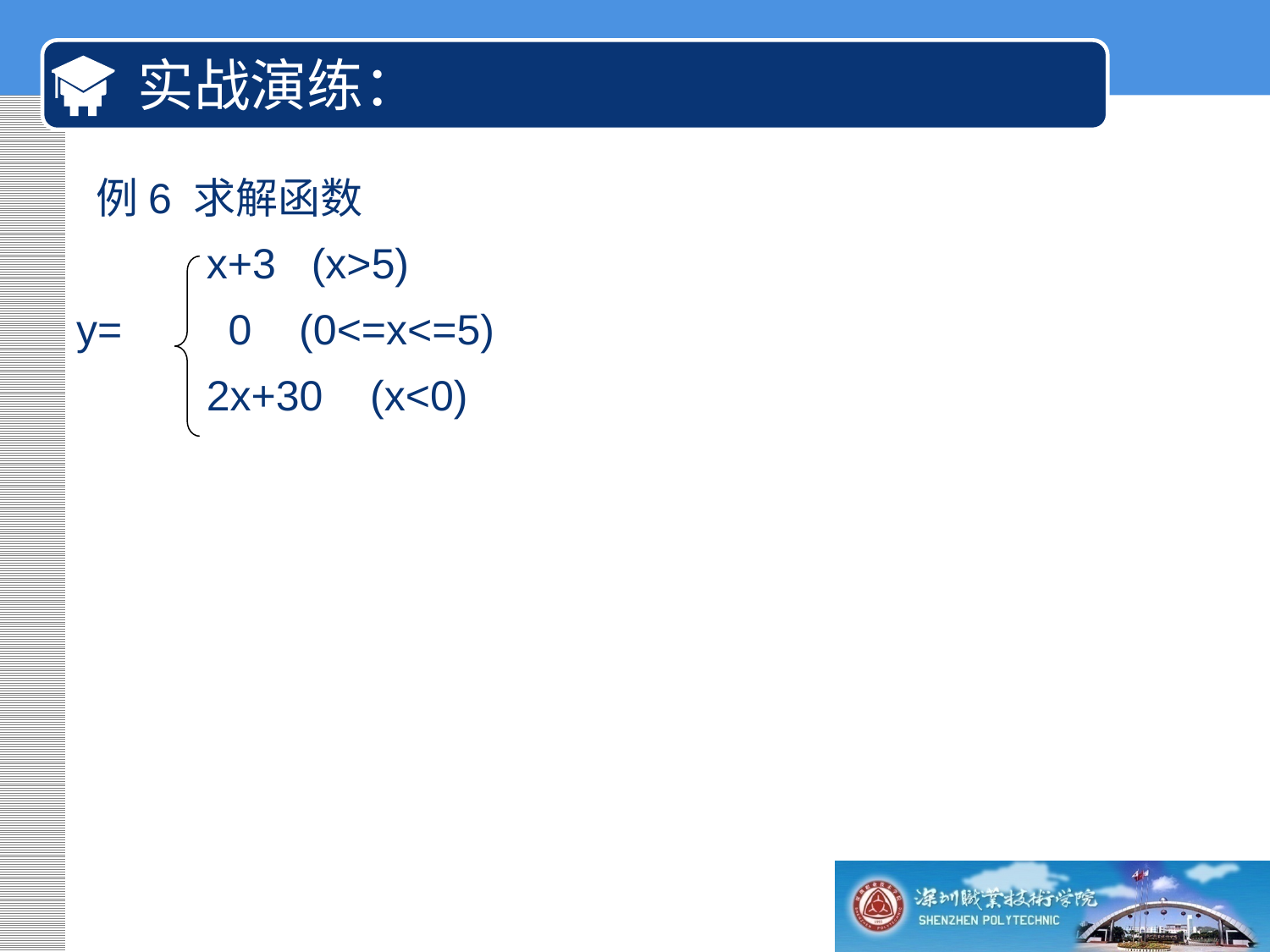

# 实战演练：
 例6 求解函数
           x+3   (x>5)
y=         0    (0<=x<=5)
           2x+30    (x<0)